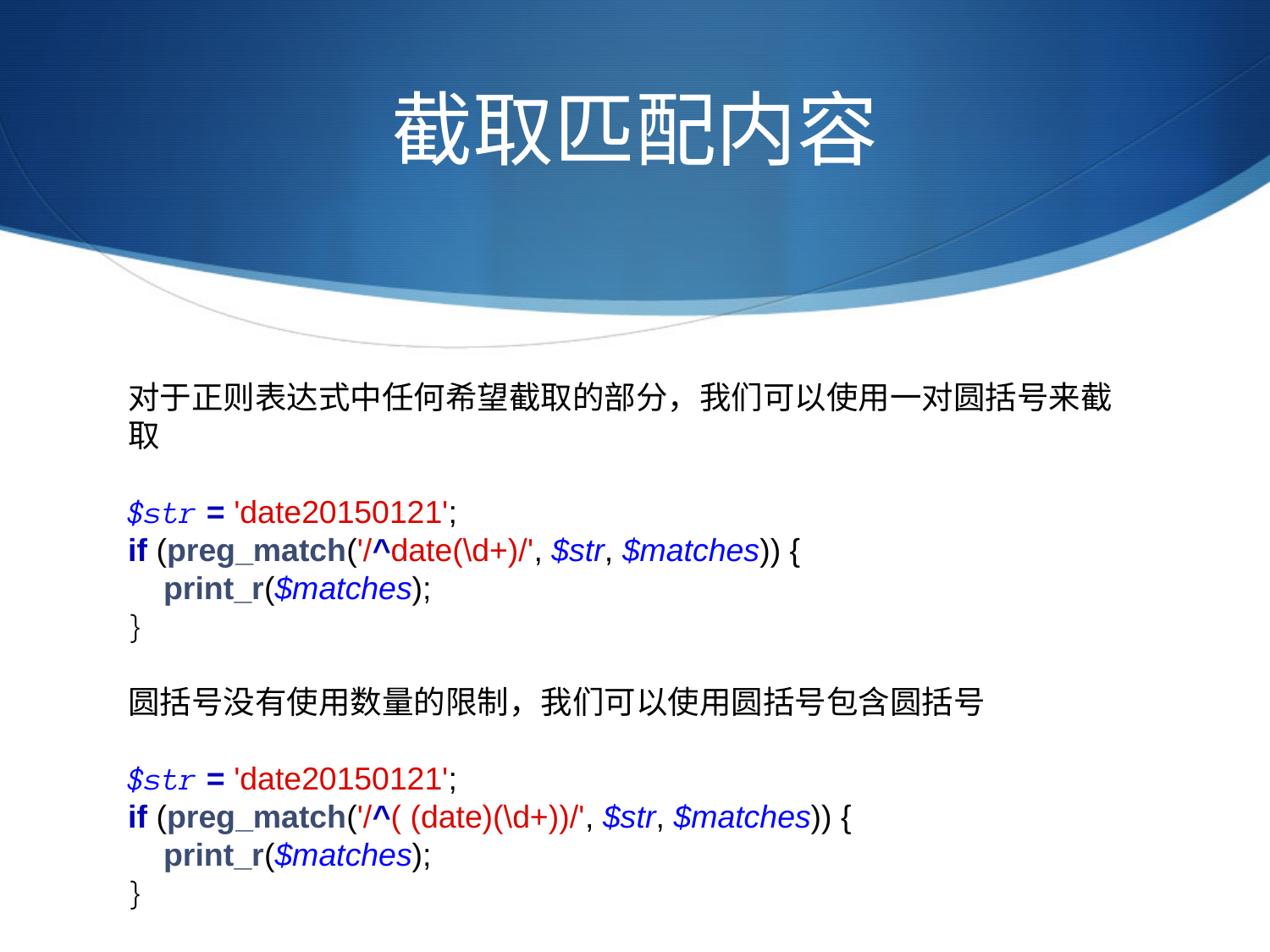

# 截取匹配内容
对于正则表达式中任何希望截取的部分，我们可以使用一对圆括号来截取

$str = 'date20150121';
if (preg_match('/^date(\d+)/', $str, $matches)) {
    print_r($matches);
}

圆括号没有使用数量的限制，我们可以使用圆括号包含圆括号

$str = 'date20150121';
if (preg_match('/^( (date)(\d+))/', $str, $matches)) {
    print_r($matches);
}